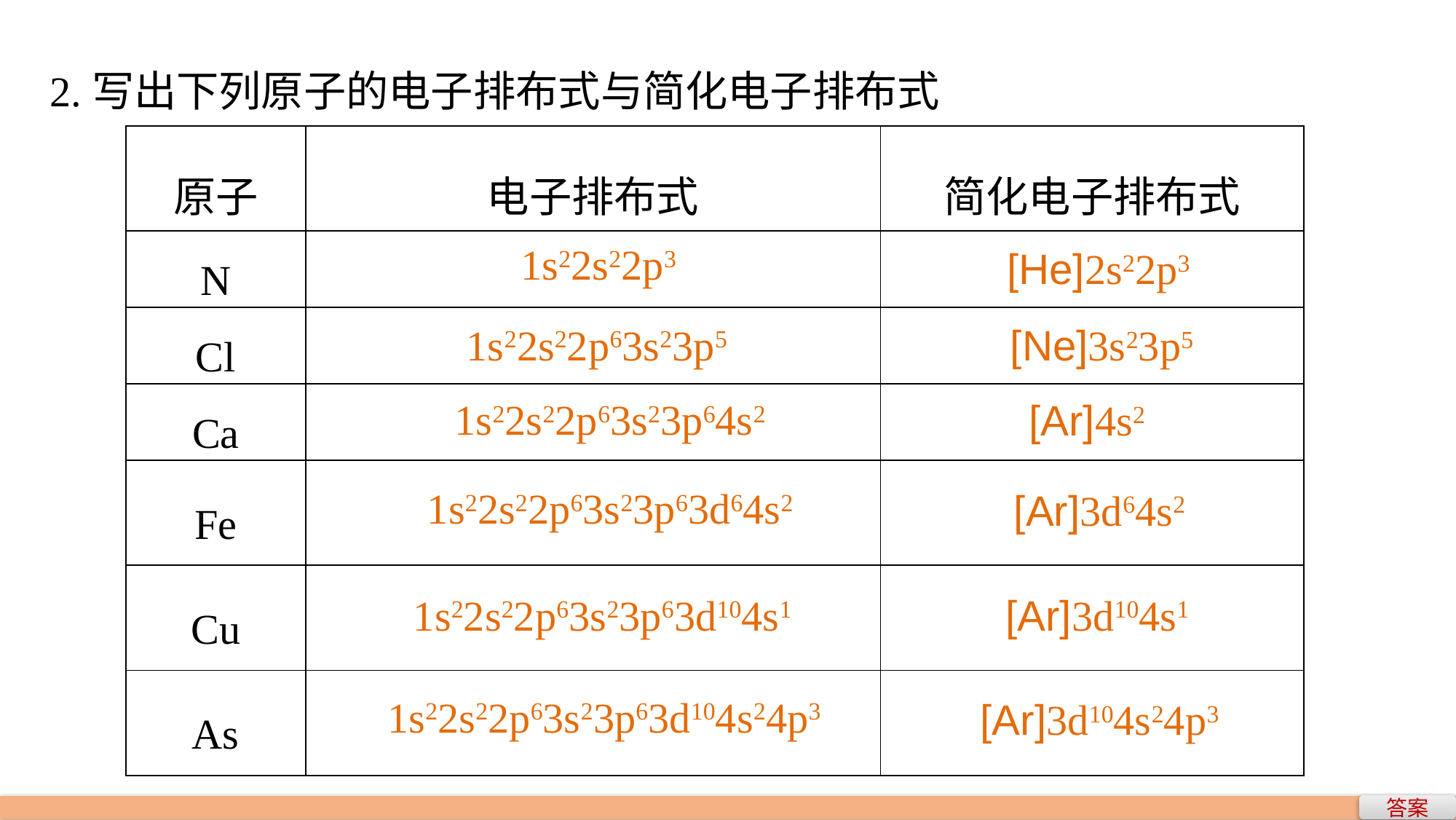

2.写出下列原子的电子排布式与简化电子排布式
| 原子 | 电子排布式 | 简化电子排布式 |
| --- | --- | --- |
| N |  |  |
| Cl |  |  |
| Ca |  |  |
| Fe |  |  |
| Cu |  |  |
| As |  |  |
1s22s22p3
[He]2s22p3
1s22s22p63s23p5
[Ne]3s23p5
1s22s22p63s23p64s2
[Ar]4s2
1s22s22p63s23p63d64s2
[Ar]3d64s2
1s22s22p63s23p63d104s1
[Ar]3d104s1
1s22s22p63s23p63d104s24p3
[Ar]3d104s24p3
答案